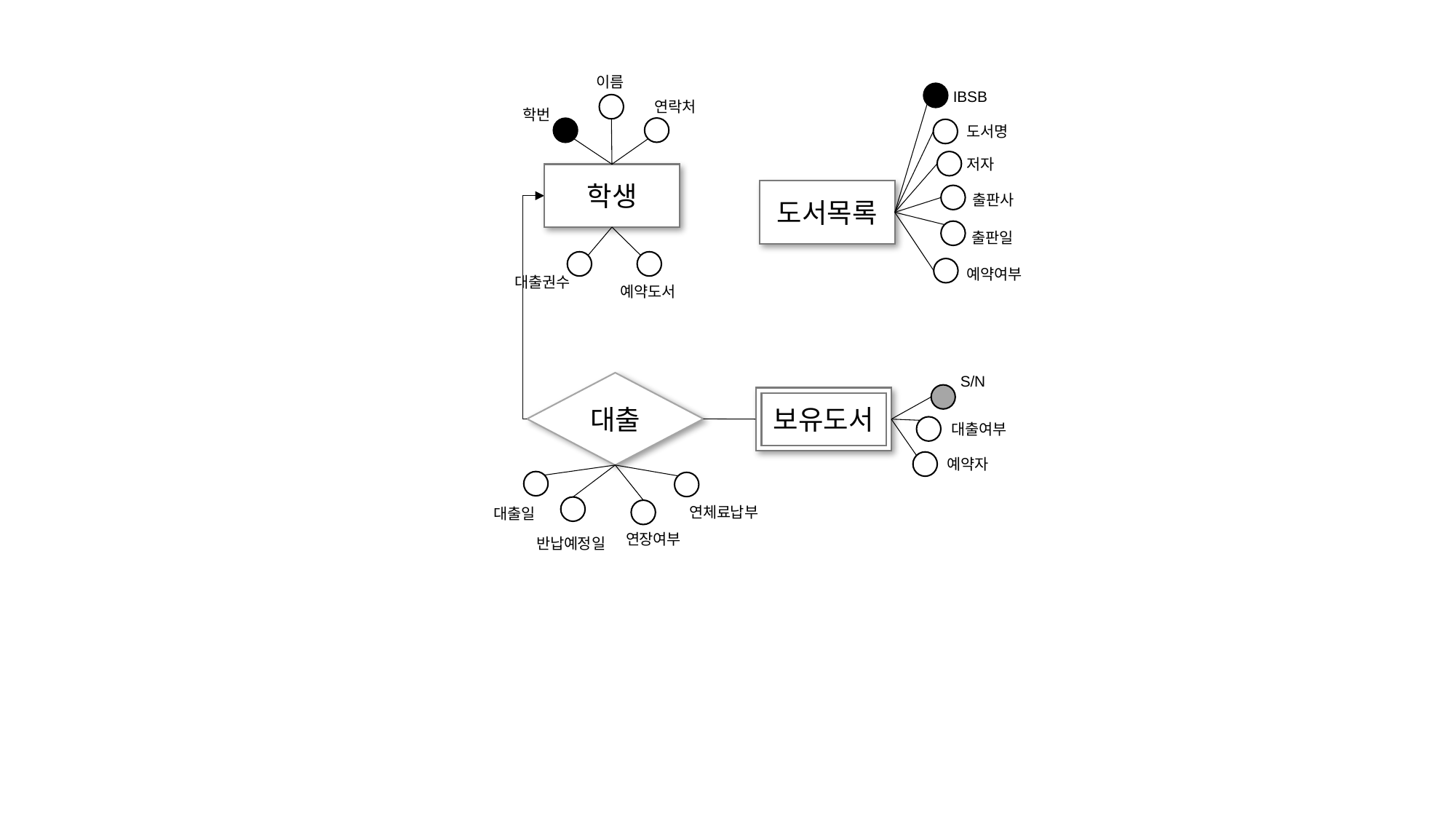

이름

연락처

학번

학생

대출권수

예약도서
IBSB

도서명

저자

도서목록
출판사

출판일

예약여부
S/N

대출
보유도서

대출여부

예약자

대출일

연체료납부

반납예정일

연장여부